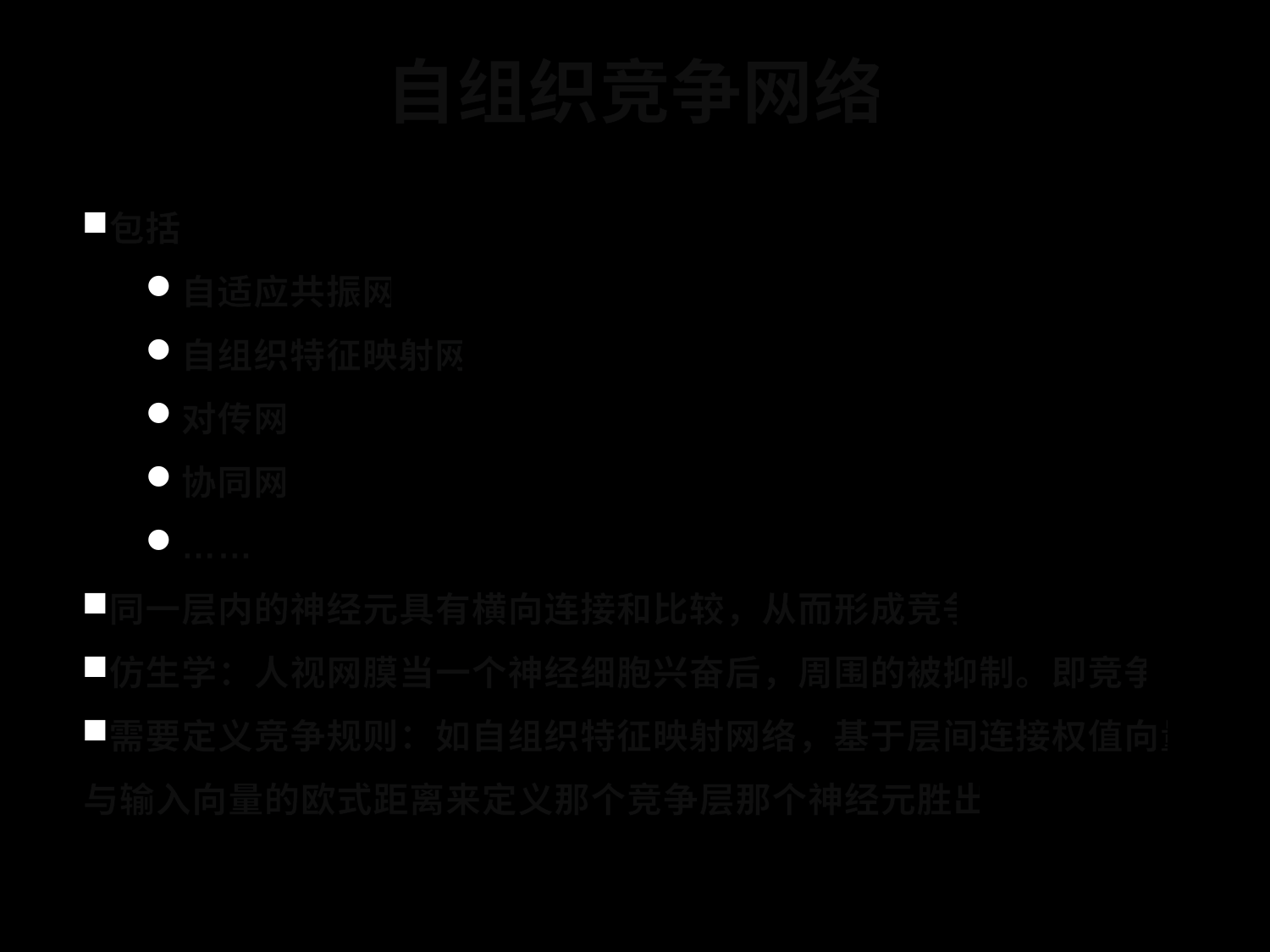

# 自组织竞争网络

包括
自适应共振网
自组织特征映射网
对传网
协同网
……
同一层内的神经元具有横向连接和比较，从而形成竞争
仿生学：人视网膜当一个神经细胞兴奋后，周围的被抑制。即竞争。
需要定义竞争规则：如自组织特征映射网络，基于层间连接权值向量与输入向量的欧式距离来定义那个竞争层那个神经元胜出。